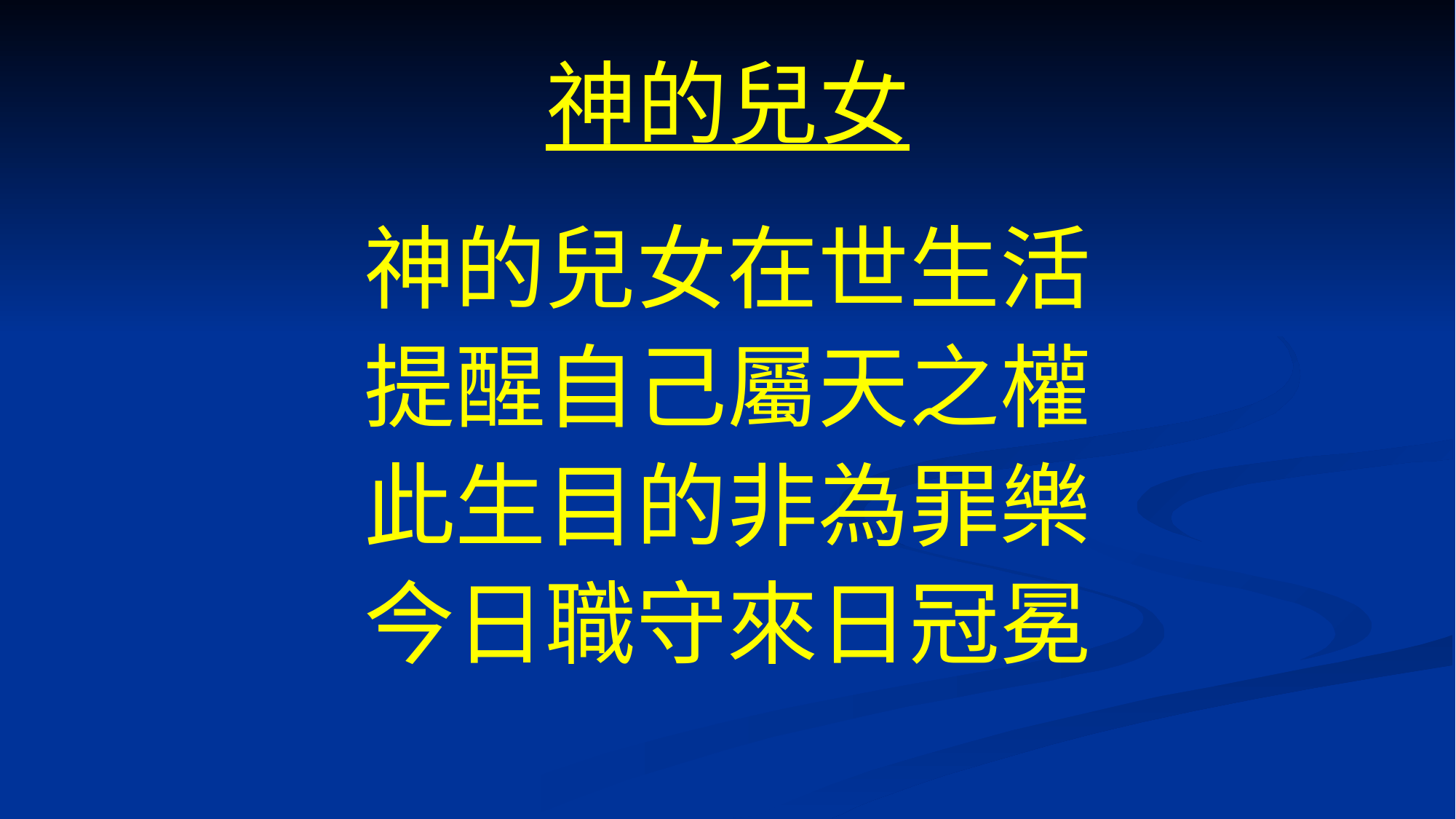

# 神的兒女
神的兒女在世生活
提醒自己屬天之權
此生目的非為罪樂
今日職守來日冠冕